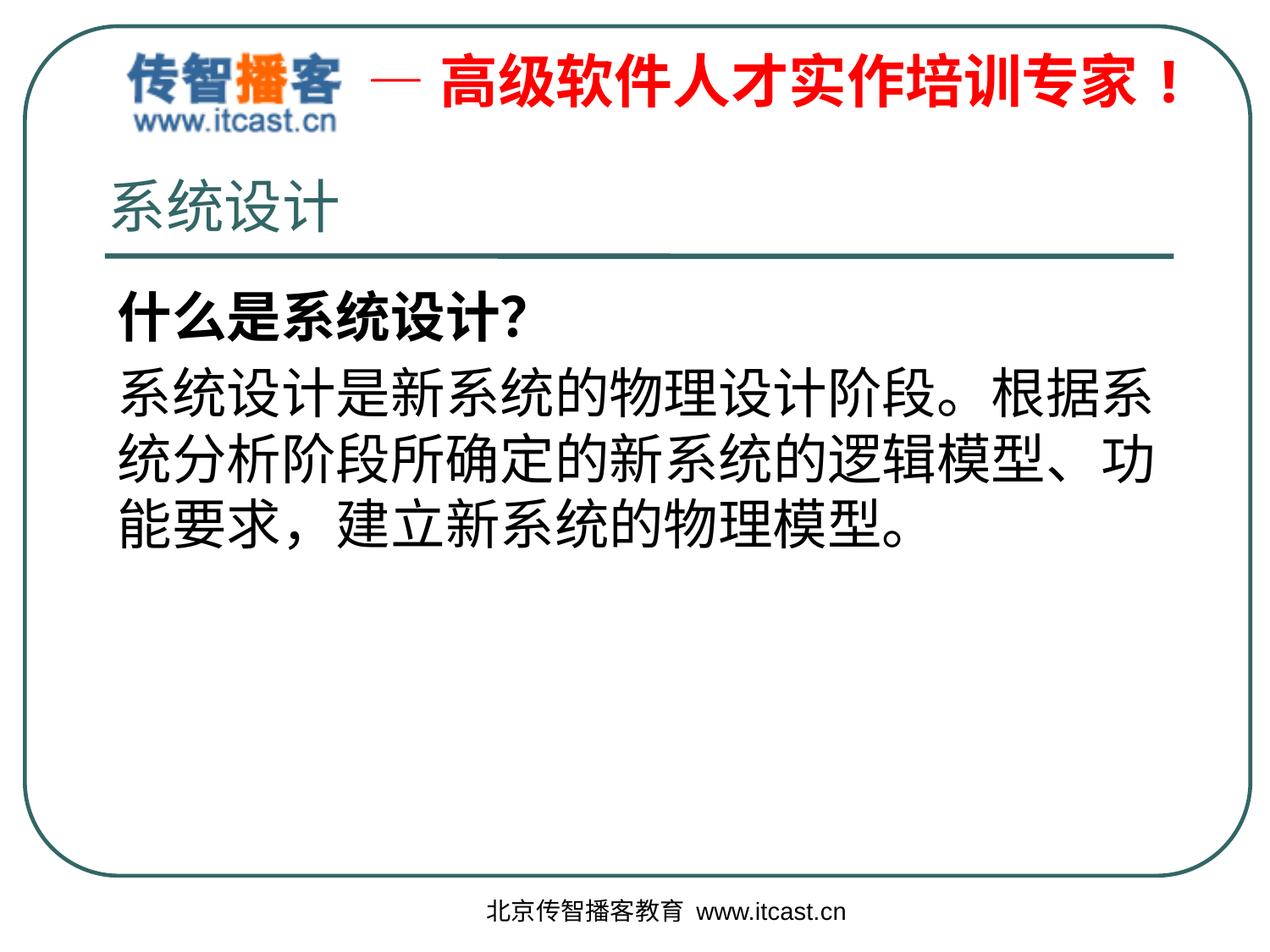

# 系统设计
什么是系统设计？
系统设计是新系统的物理设计阶段。根据系统分析阶段所确定的新系统的逻辑模型、功能要求，建立新系统的物理模型。
北京传智播客教育 www.itcast.cn